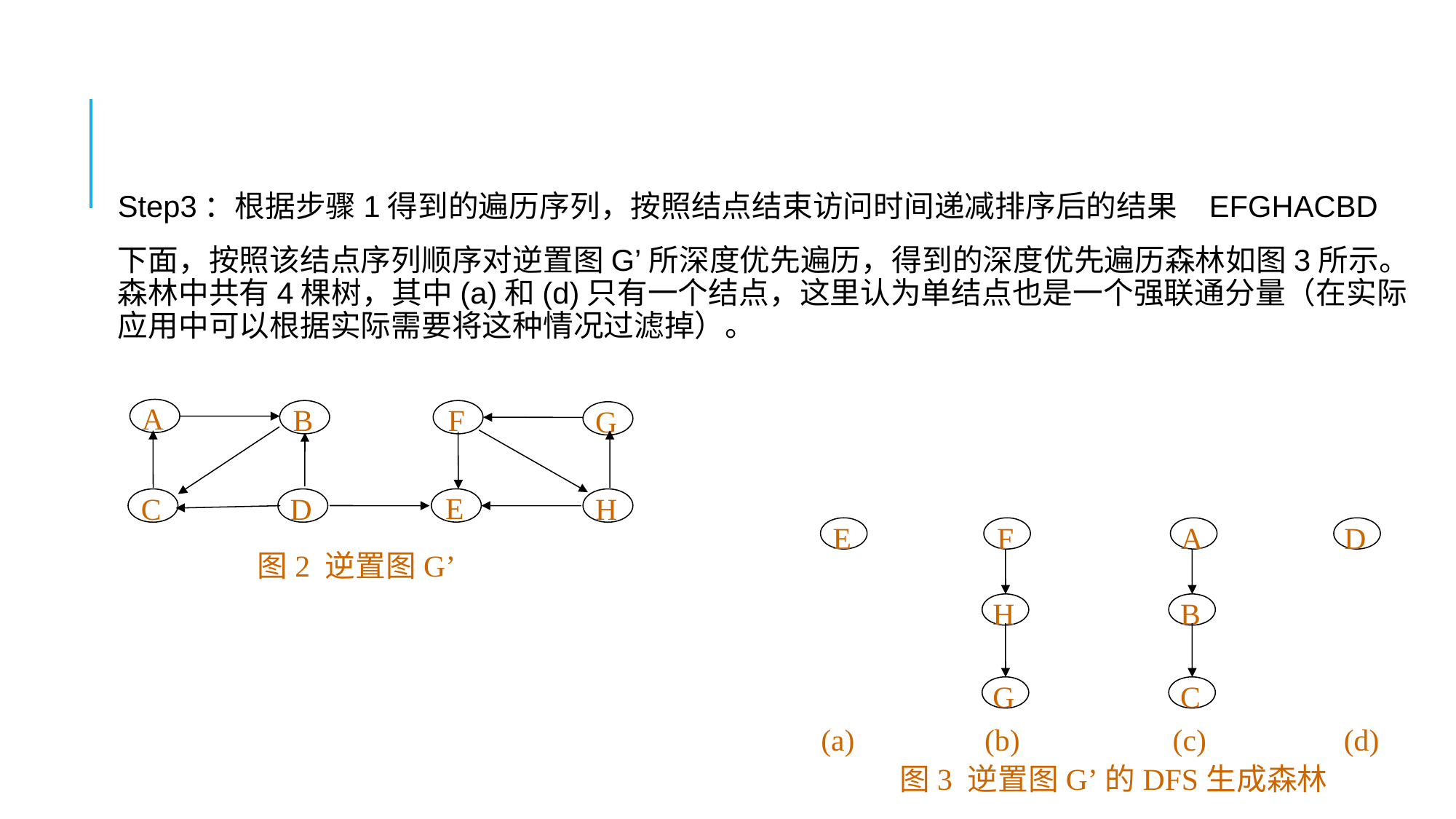

Step3：根据步骤1得到的遍历序列，按照结点结束访问时间递减排序后的结果	EFGHACBD
下面，按照该结点序列顺序对逆置图G’所深度优先遍历，得到的深度优先遍历森林如图3所示。森林中共有4棵树，其中(a)和(d)只有一个结点，这里认为单结点也是一个强联通分量（在实际应用中可以根据实际需要将这种情况过滤掉）。

A

B

F

G

E

D

H

C

图2 逆置图G’

E

F

A

D

H

B

G

C

     (a)                 (b)                    (c)       	  (d)

图3 逆置图G’的DFS生成森林